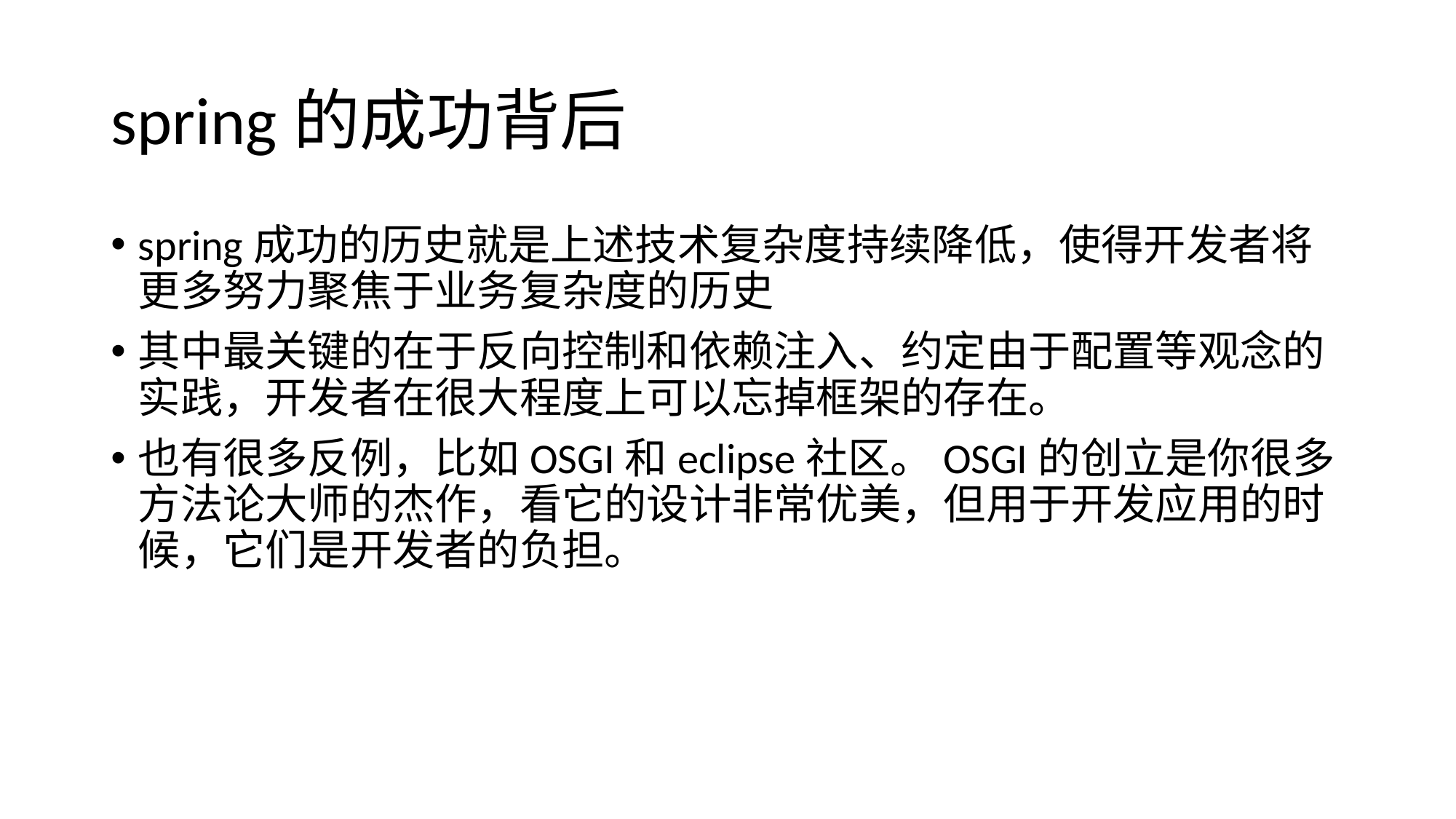

# spring的成功背后
spring成功的历史就是上述技术复杂度持续降低，使得开发者将更多努力聚焦于业务复杂度的历史
其中最关键的在于反向控制和依赖注入、约定由于配置等观念的实践，开发者在很大程度上可以忘掉框架的存在。
也有很多反例，比如OSGI和eclipse社区。OSGI的创立是你很多方法论大师的杰作，看它的设计非常优美，但用于开发应用的时候，它们是开发者的负担。